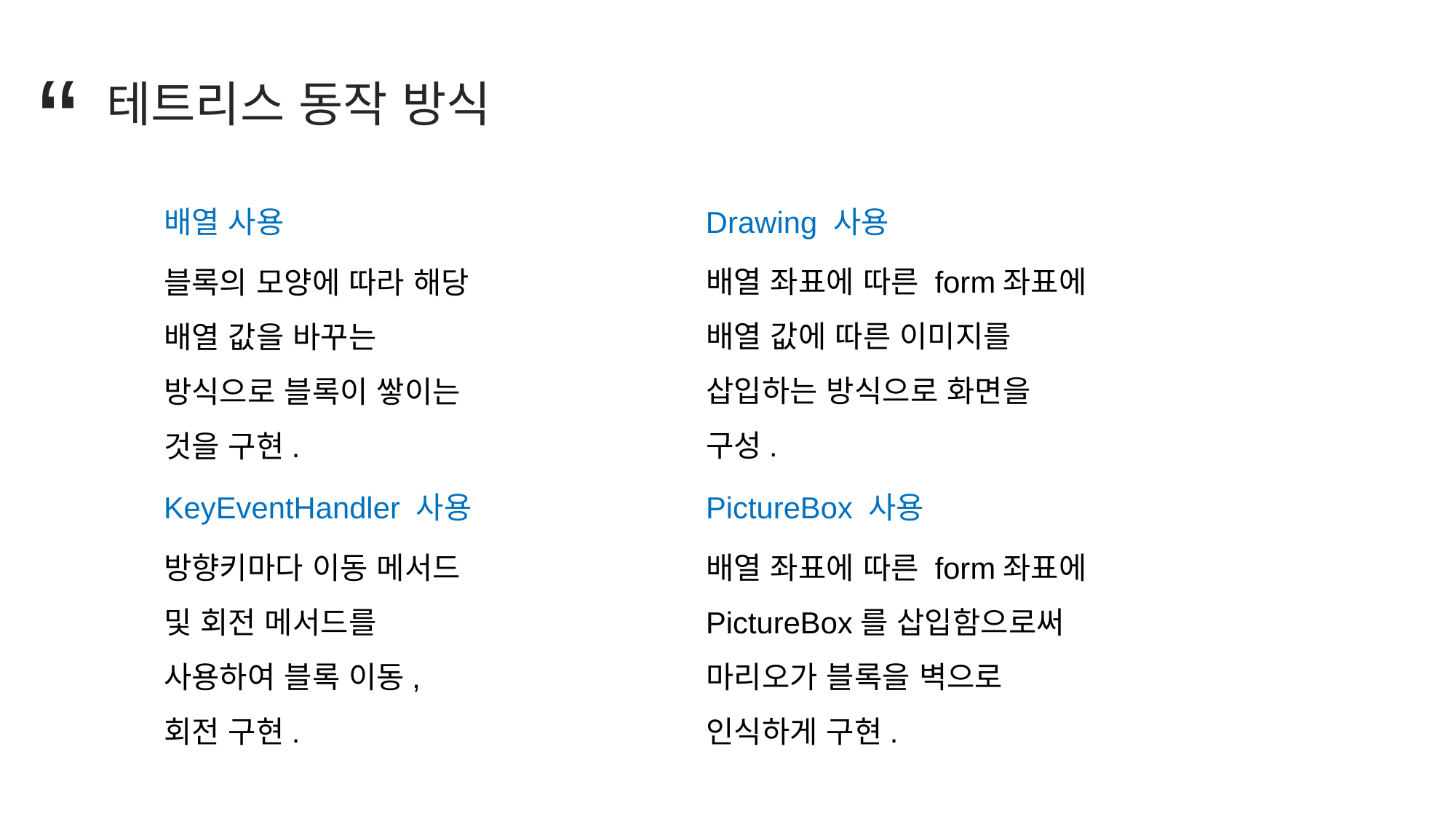

“
테트리스 동작 방식
배열 사용
Drawing 사용
배열 좌표에 따른 form좌표에 배열 값에 따른 이미지를 삽입하는 방식으로 화면을 구성.
블록의 모양에 따라 해당 배열 값을 바꾸는 방식으로 블록이 쌓이는 것을 구현.
KeyEventHandler 사용
PictureBox 사용
방향키마다 이동 메서드 및 회전 메서드를 사용하여 블록 이동, 회전 구현.
배열 좌표에 따른 form좌표에 PictureBox를 삽입함으로써 마리오가 블록을 벽으로 인식하게 구현.